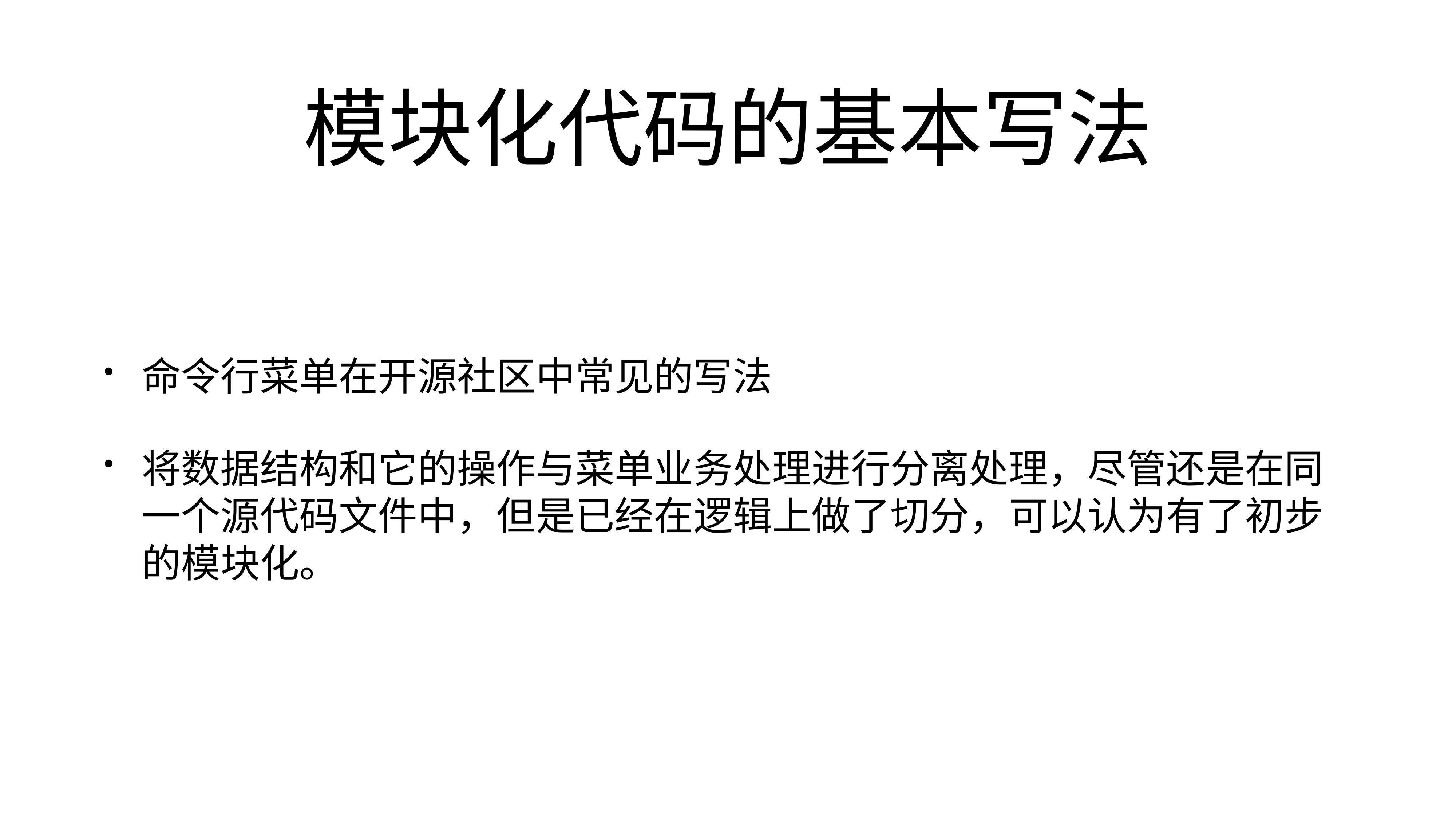

# 模块化代码的基本写法
命令行菜单在开源社区中常见的写法
将数据结构和它的操作与菜单业务处理进行分离处理，尽管还是在同一个源代码文件中，但是已经在逻辑上做了切分，可以认为有了初步的模块化。